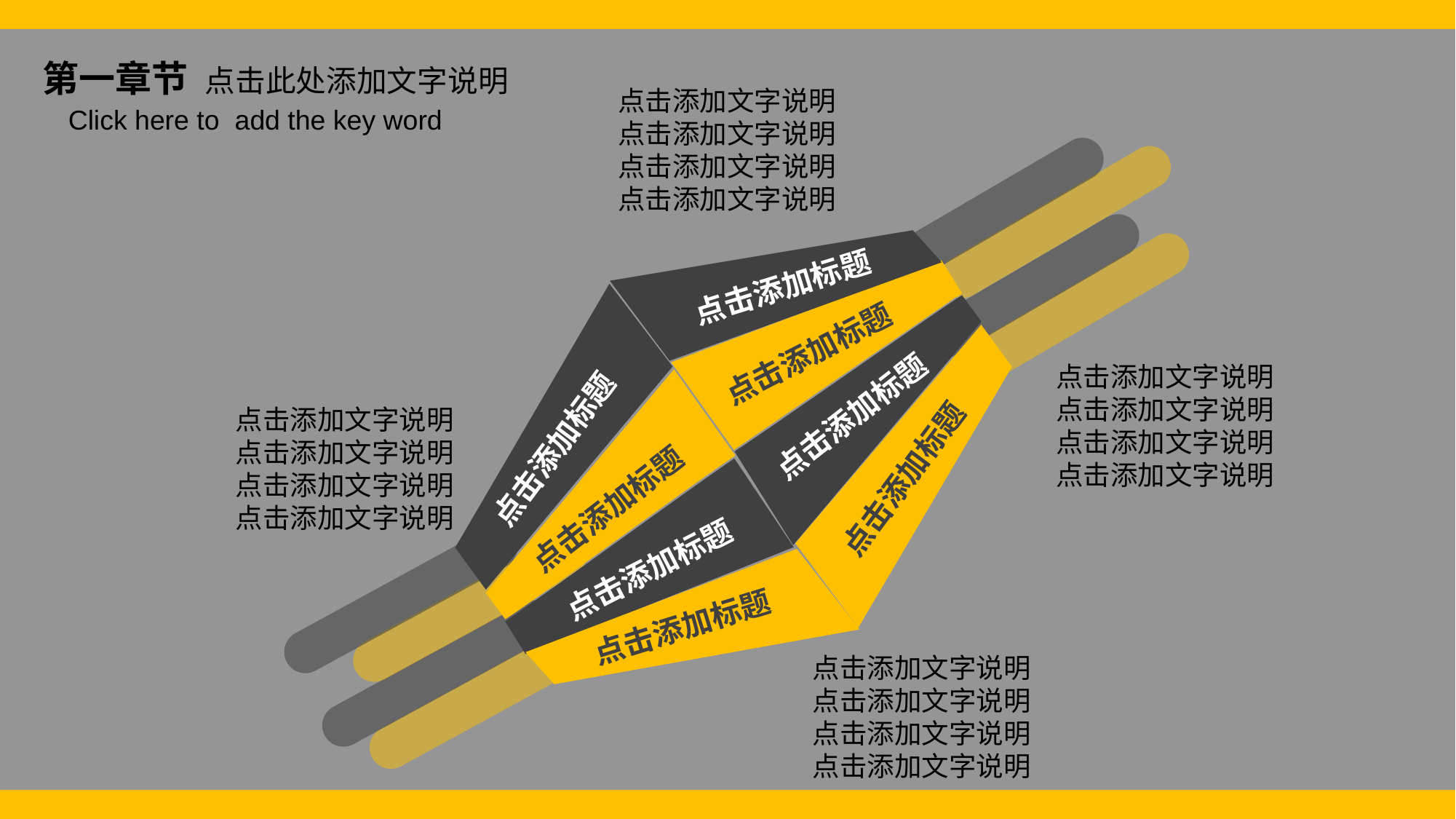

第一章节  点击此处添加文字说明
点击添加文字说明
点击添加文字说明
点击添加文字说明
点击添加文字说明
Click here to  add the key word

点击添加标题

点击添加标题
点击添加文字说明
点击添加文字说明
点击添加文字说明
点击添加文字说明
点击添加标题
点击添加文字说明
点击添加文字说明
点击添加文字说明
点击添加文字说明
点击添加标题
点击添加标题
点击添加标题
点击添加标题

点击添加标题
点击添加文字说明
点击添加文字说明
点击添加文字说明
点击添加文字说明